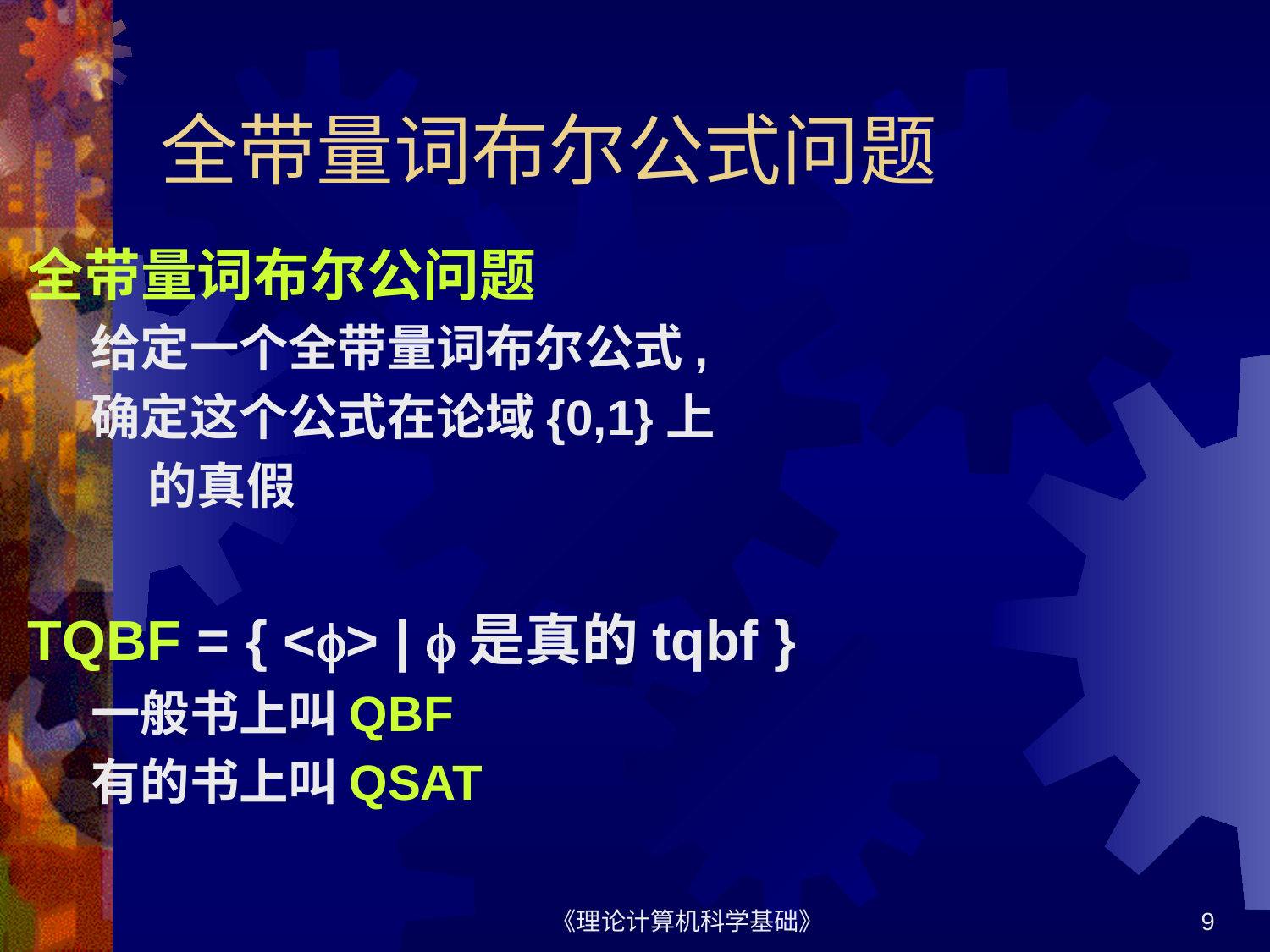

# 全带量词布尔公式问题
全带量词布尔公问题
给定一个全带量词布尔公式,
确定这个公式在论域{0,1}上
    的真假

TQBF = { <φ> | φ是真的tqbf }
一般书上叫QBF
有的书上叫QSAT
《理论计算机科学基础》
9